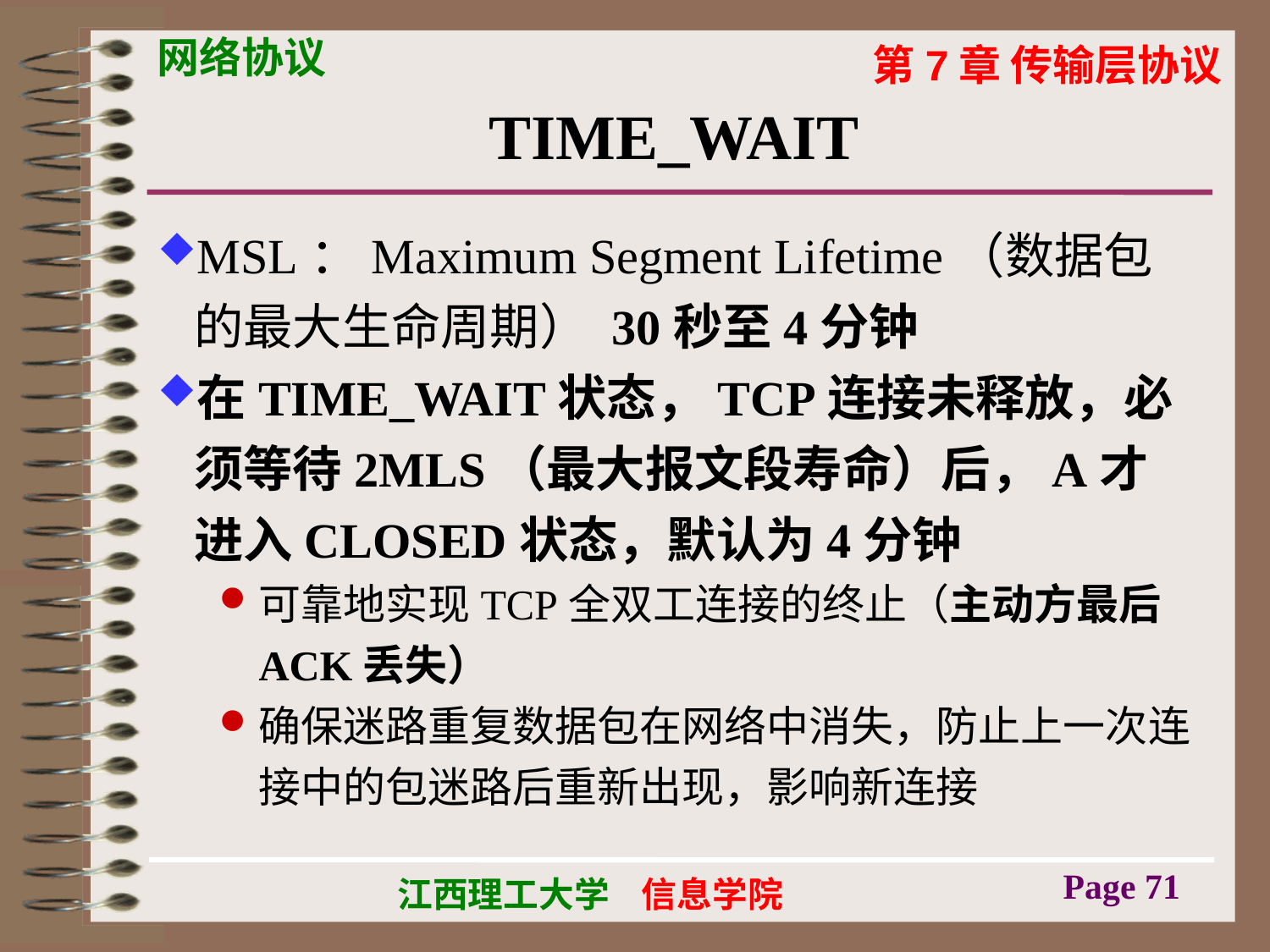

# TIME_WAIT
MSL：Maximum Segment Lifetime（数据包的最大生命周期） 30秒至4分钟
在TIME_WAIT状态，TCP连接未释放，必须等待2MLS（最大报文段寿命）后，A才进入CLOSED状态，默认为4分钟
可靠地实现TCP全双工连接的终止（主动方最后ACK丢失）
确保迷路重复数据包在网络中消失，防止上一次连接中的包迷路后重新出现，影响新连接
Page 71